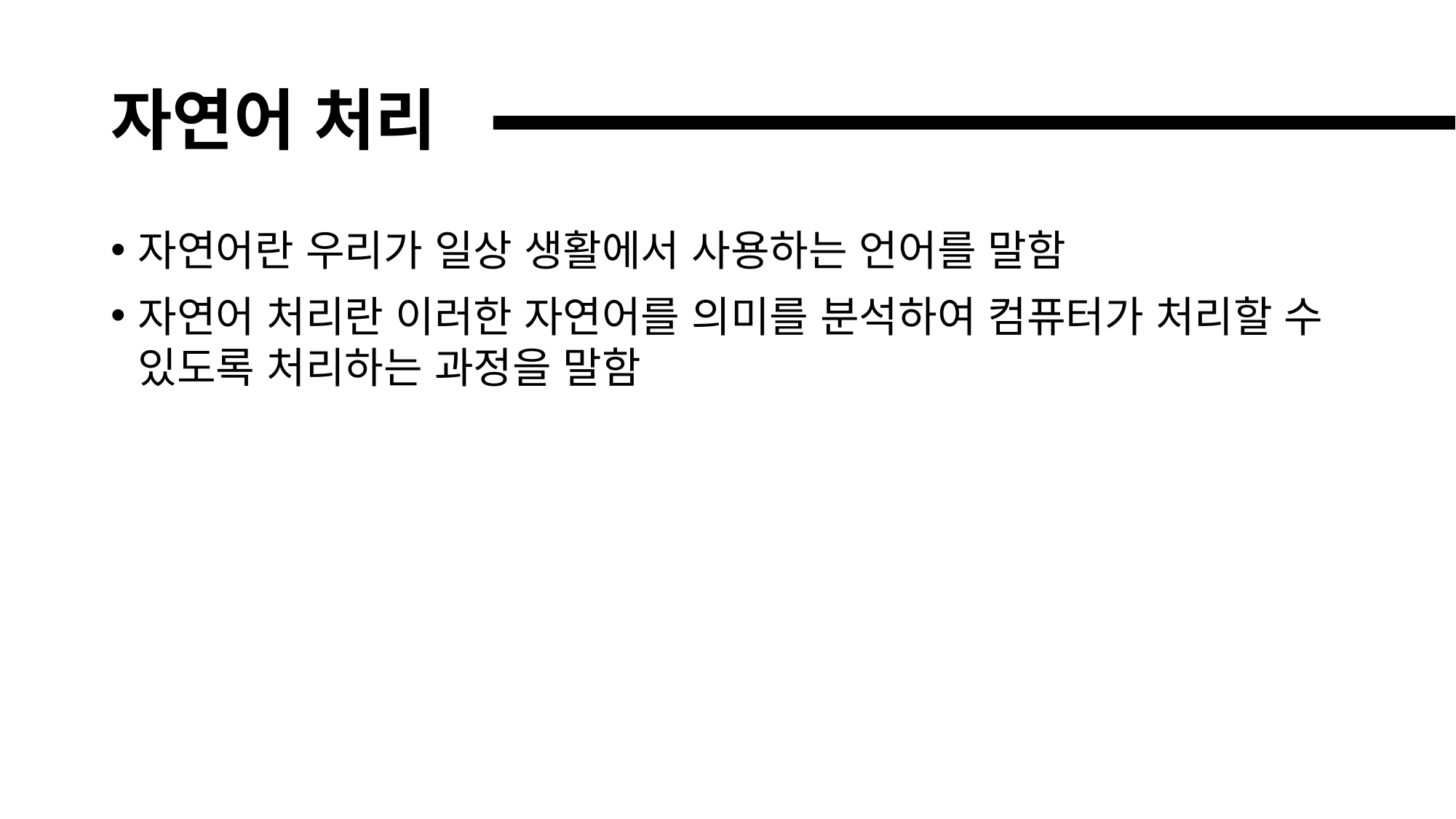

# 자연어 처리
자연어란 우리가 일상 생활에서 사용하는 언어를 말함
자연어 처리란 이러한 자연어를 의미를 분석하여 컴퓨터가 처리할 수 있도록 처리하는 과정을 말함